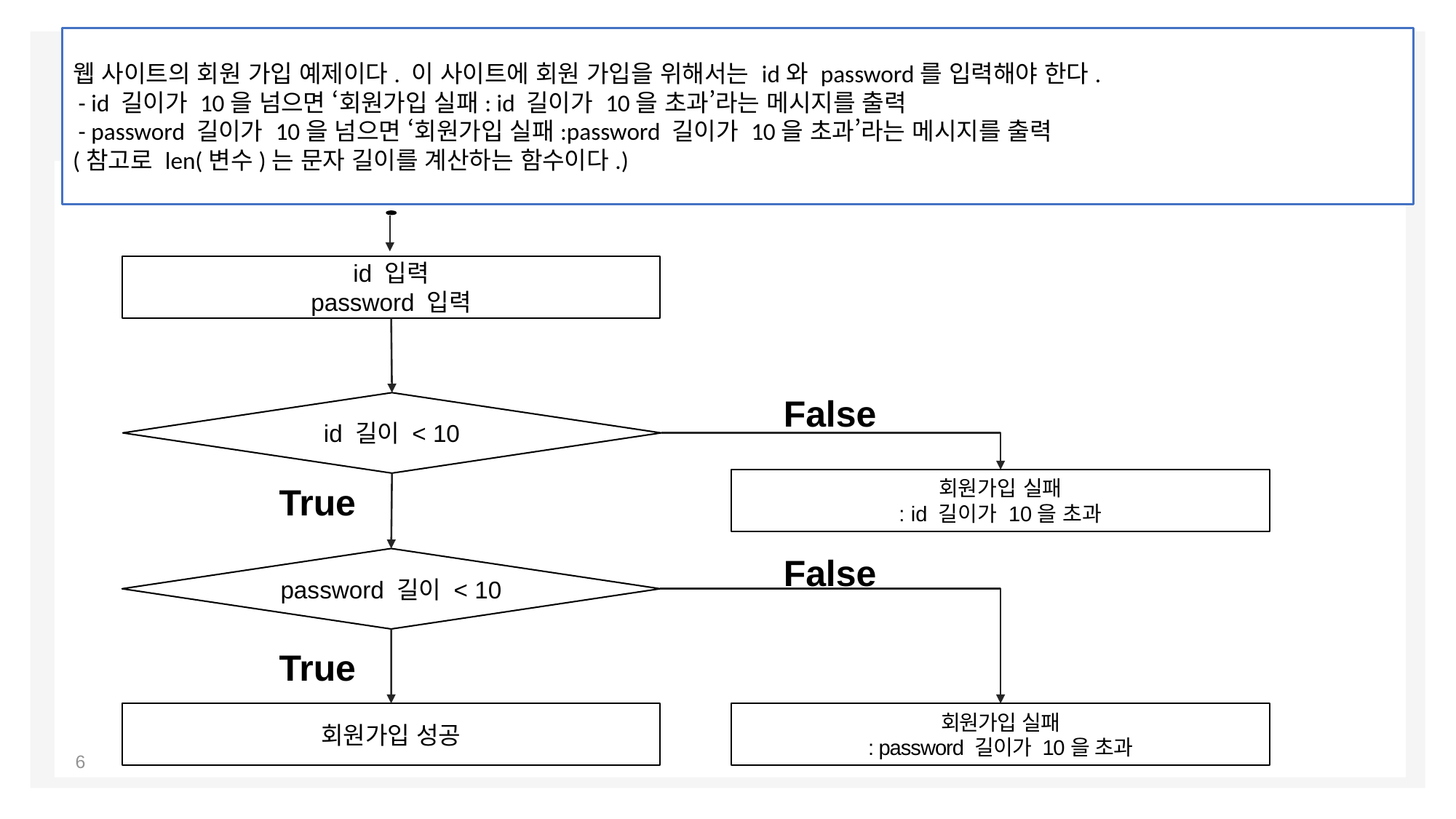

웹 사이트의 회원 가입 예제이다. 이 사이트에 회원 가입을 위해서는 id와 password를 입력해야 한다.
 - id 길이가 10을 넘으면 ‘회원가입 실패: id 길이가 10을 초과’라는 메시지를 출력
 - password 길이가 10을 넘으면 ‘회원가입 실패:password 길이가 10을 초과’라는 메시지를 출력
(참고로 len(변수)는 문자 길이를 계산하는 함수이다.)
# 중첩 조건문: 짝수/홀수 판별하기

id 입력
password 입력
False
id 길이 < 10
회원가입 실패
: id 길이가 10을 초과
True
False
password 길이 < 10
True
회원가입 성공
회원가입 실패
: password 길이가 10을 초과
6